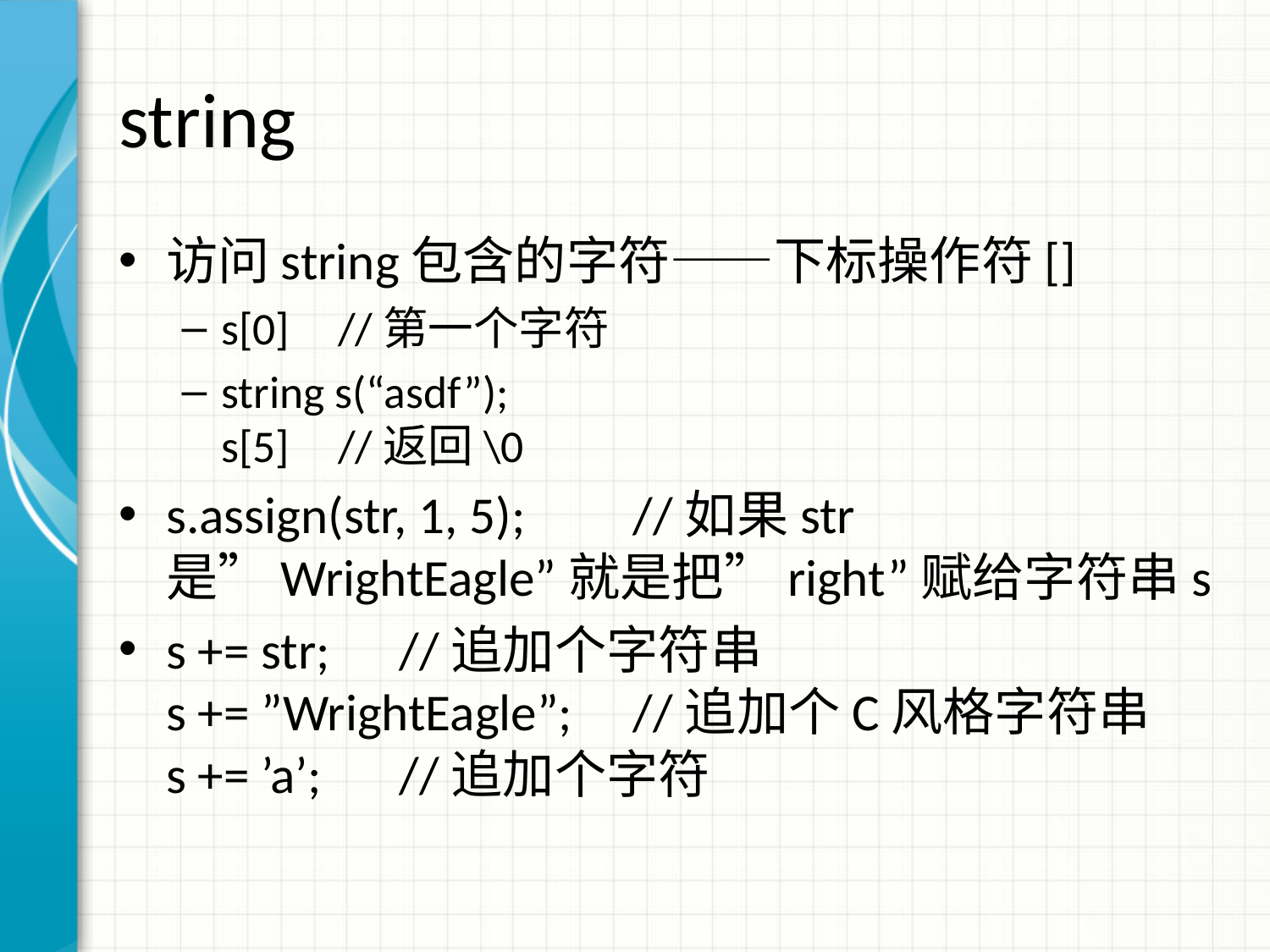

# string
访问string包含的字符——下标操作符[]
s[0]	//第一个字符
string s(“asdf”);
s[5]	//返回\0
s.assign(str, 1, 5);	//如果str是”WrightEagle”就是把”right”赋给字符串s
s += str;	//追加个字符串
s += ”WrightEagle”;	//追加个C风格字符串
s += ’a’;	//追加个字符